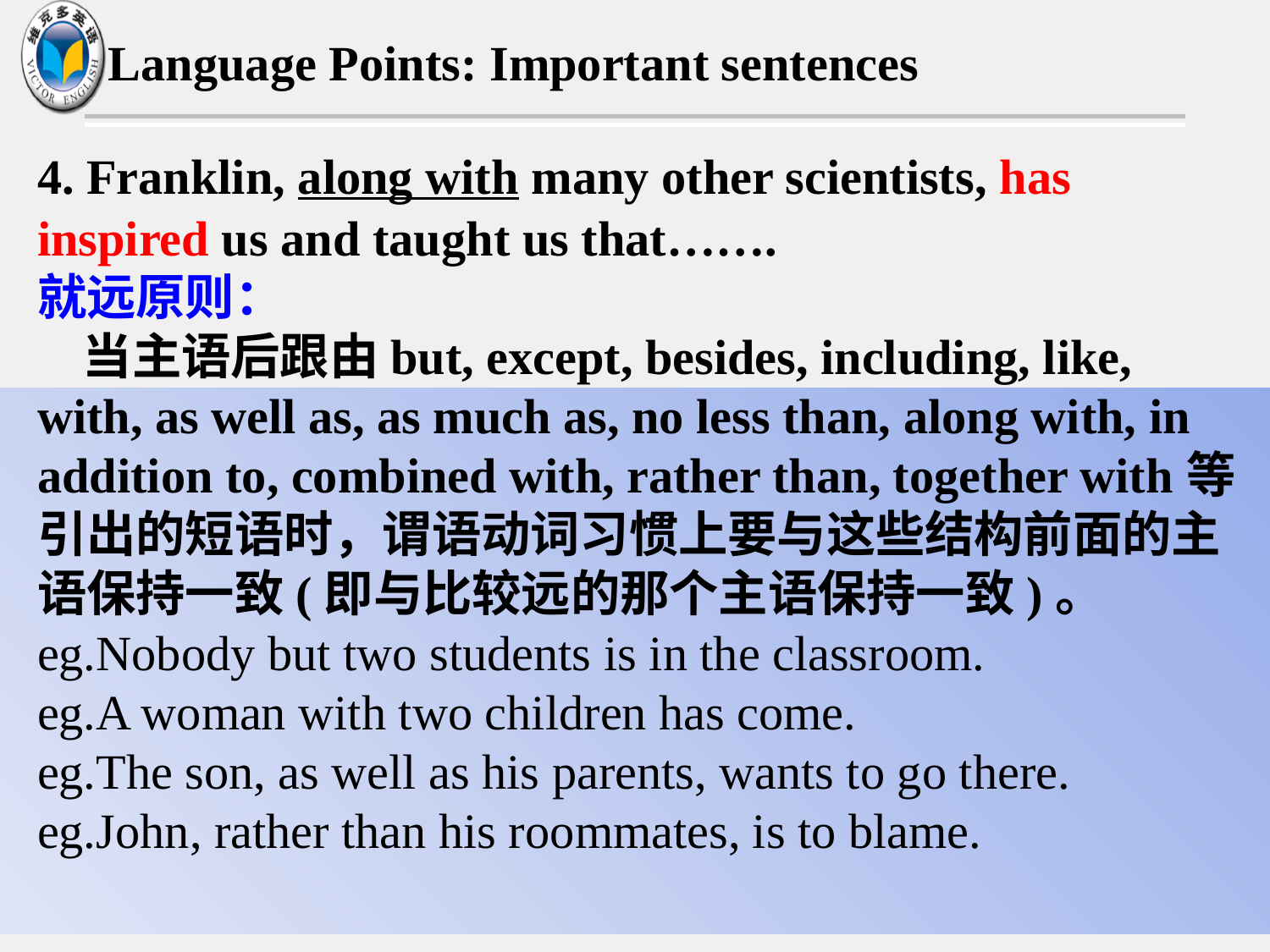

Language Points: Important sentences
4. Franklin, along with many other scientists, has inspired us and taught us that…….
就远原则：
   当主语后跟由but, except, besides, including, like, with, as well as, as much as, no less than, along with, in addition to, combined with, rather than, together with等引出的短语时，谓语动词习惯上要与这些结构前面的主语保持一致(即与比较远的那个主语保持一致)。
eg.Nobody but two students is in the classroom.
eg.A woman with two children has come.
eg.The son, as well as his parents, wants to go there.
eg.John, rather than his roommates, is to blame.